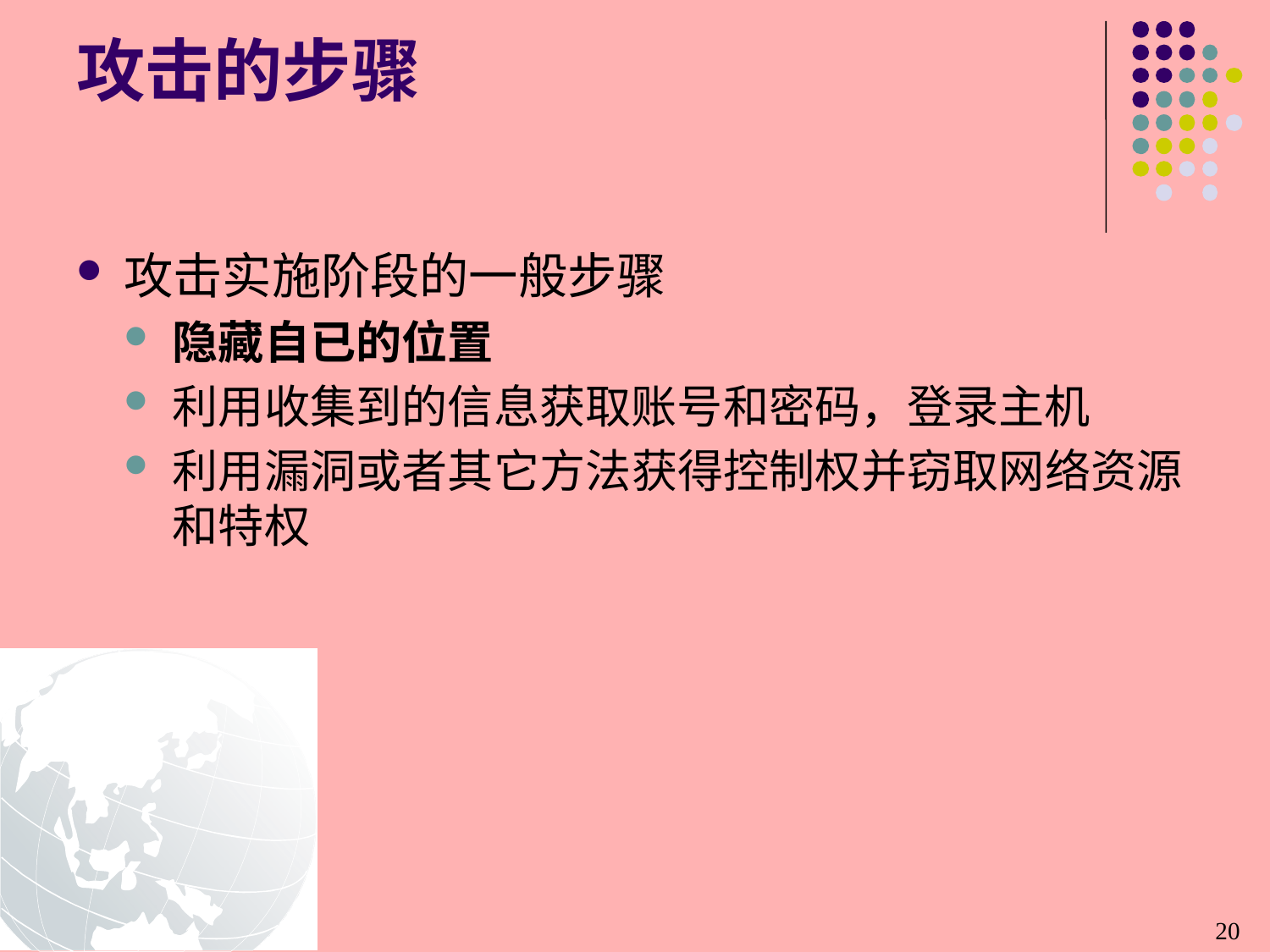

# 攻击的步骤
攻击实施阶段的一般步骤
隐藏自已的位置
利用收集到的信息获取账号和密码，登录主机
利用漏洞或者其它方法获得控制权并窃取网络资源和特权